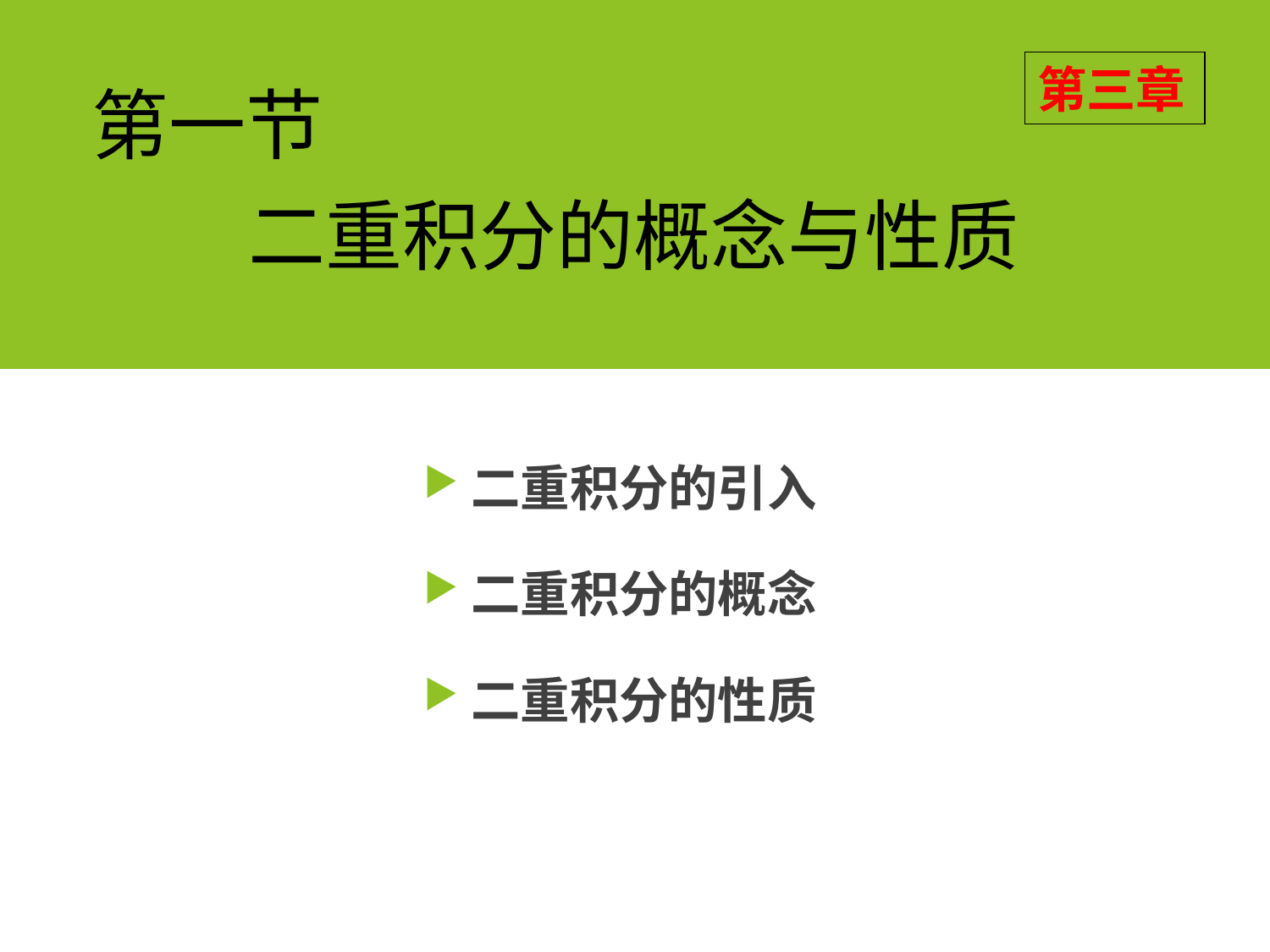

# 第一节 二重积分的概念与性质
第三章

二重积分的引入
二重积分的概念
二重积分的性质